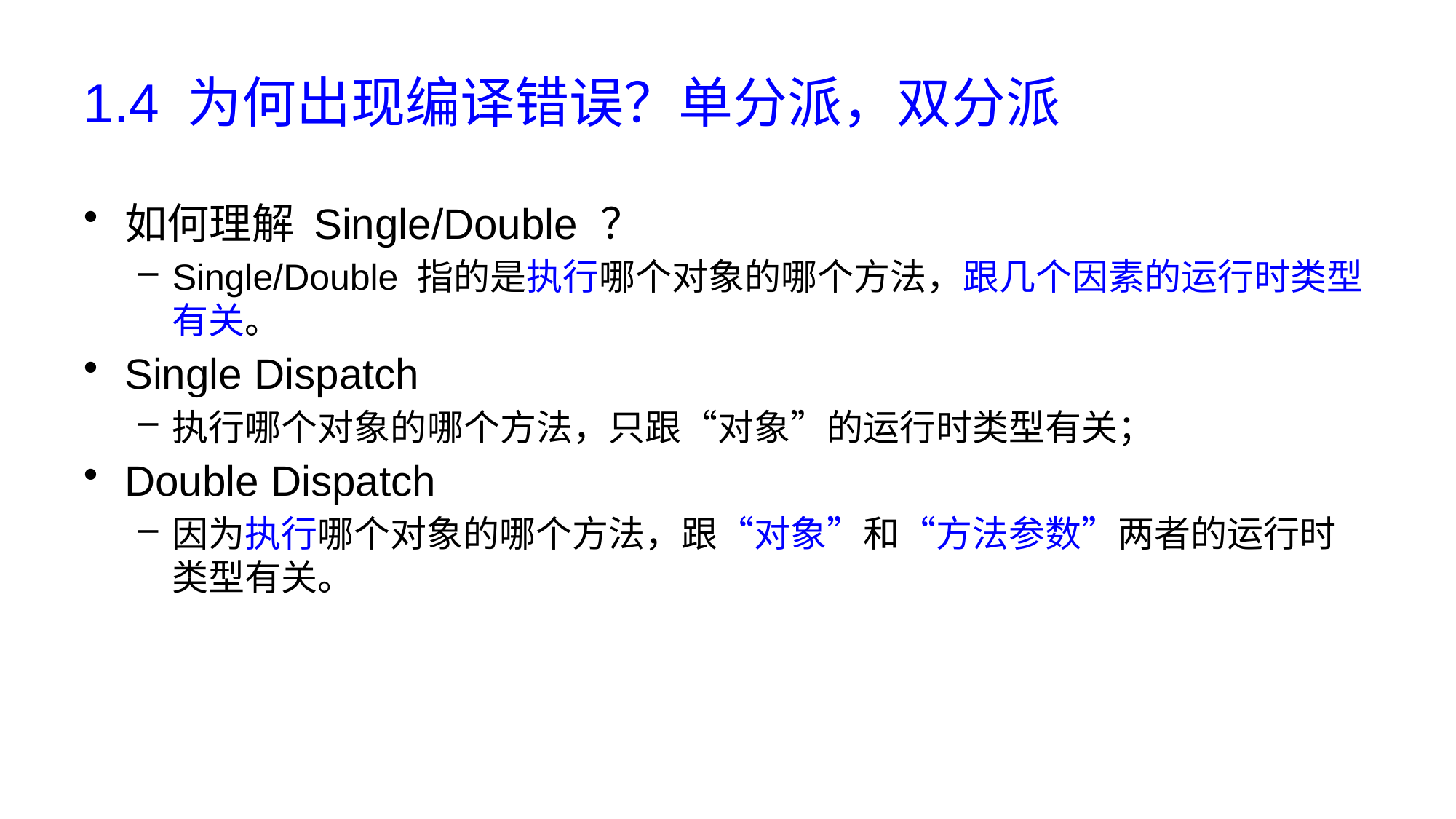

# 1.4 为何出现编译错误？单分派，双分派
如何理解 Single/Double ？
Single/Double 指的是执行哪个对象的哪个方法，跟几个因素的运行时类型有关。
Single Dispatch
执行哪个对象的哪个方法，只跟“对象”的运行时类型有关；
Double Dispatch
因为执行哪个对象的哪个方法，跟“对象”和“方法参数”两者的运行时类型有关。
19